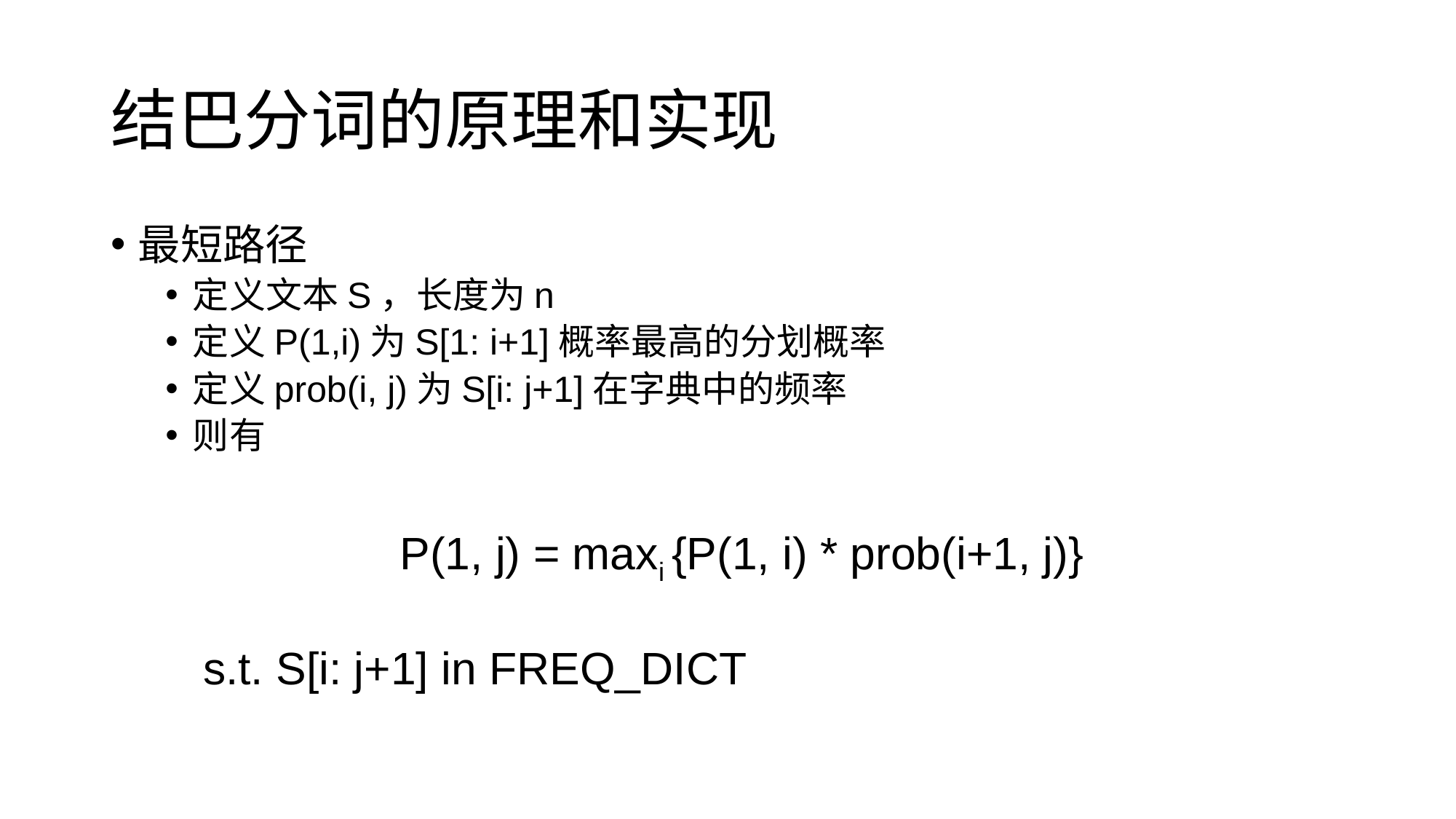

# 结巴分词的原理和实现
最短路径
定义文本S，长度为n
定义P(1,i)为S[1: i+1]概率最高的分划概率
定义prob(i, j)为S[i: j+1]在字典中的频率
则有

                       P(1, j) = maxi {P(1, i) * prob(i+1, j)}

   s.t. S[i: j+1] in FREQ_DICT